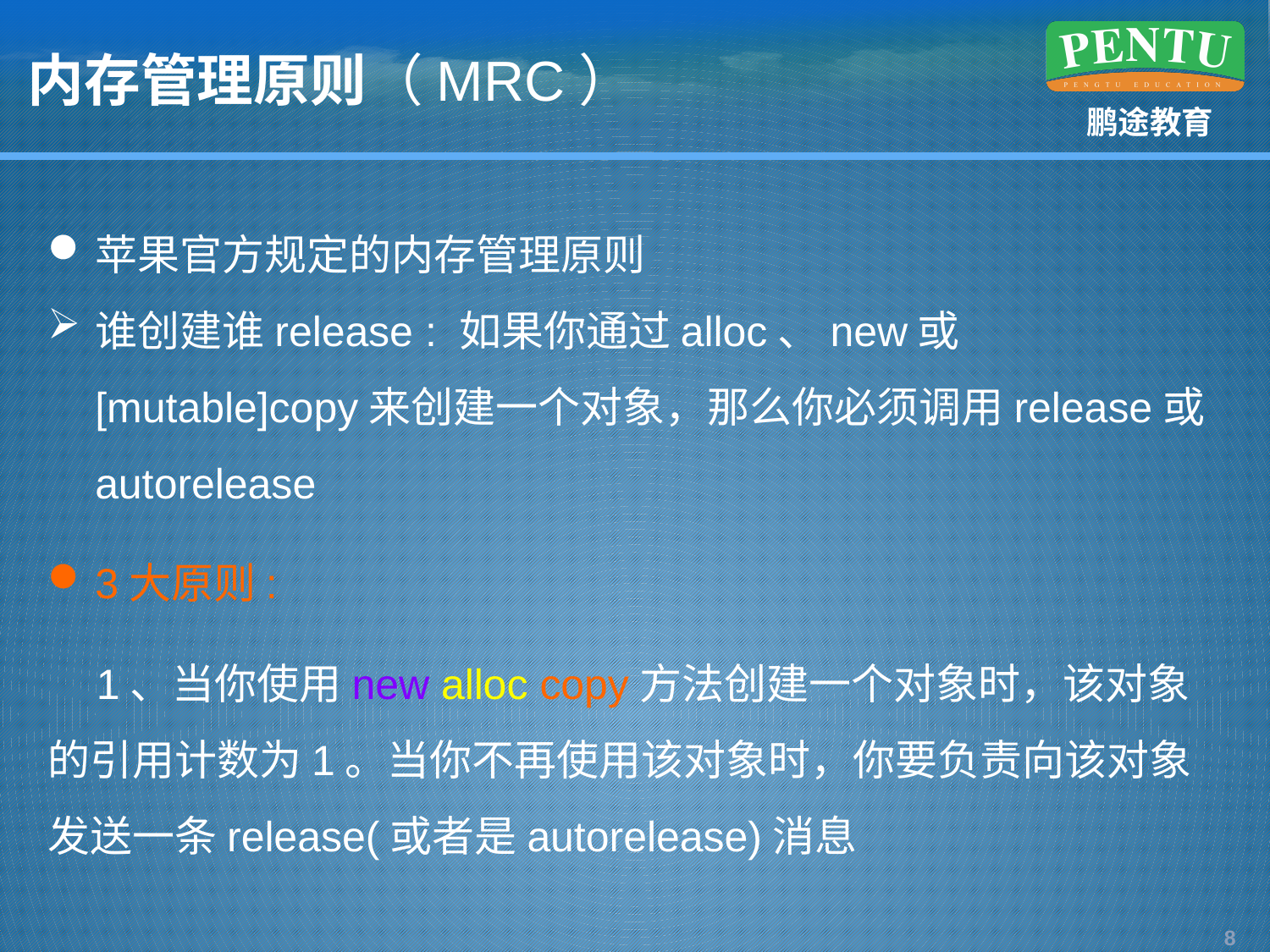

# 内存管理原则（MRC）
苹果官方规定的内存管理原则
谁创建谁release : 如果你通过alloc、new或[mutable]copy来创建一个对象，那么你必须调用release或autorelease
3大原则:
1、当你使用new alloc copy方法创建一个对象时，该对象的引用计数为1。当你不再使用该对象时，你要负责向该对象发送一条release(或者是autorelease)消息
8